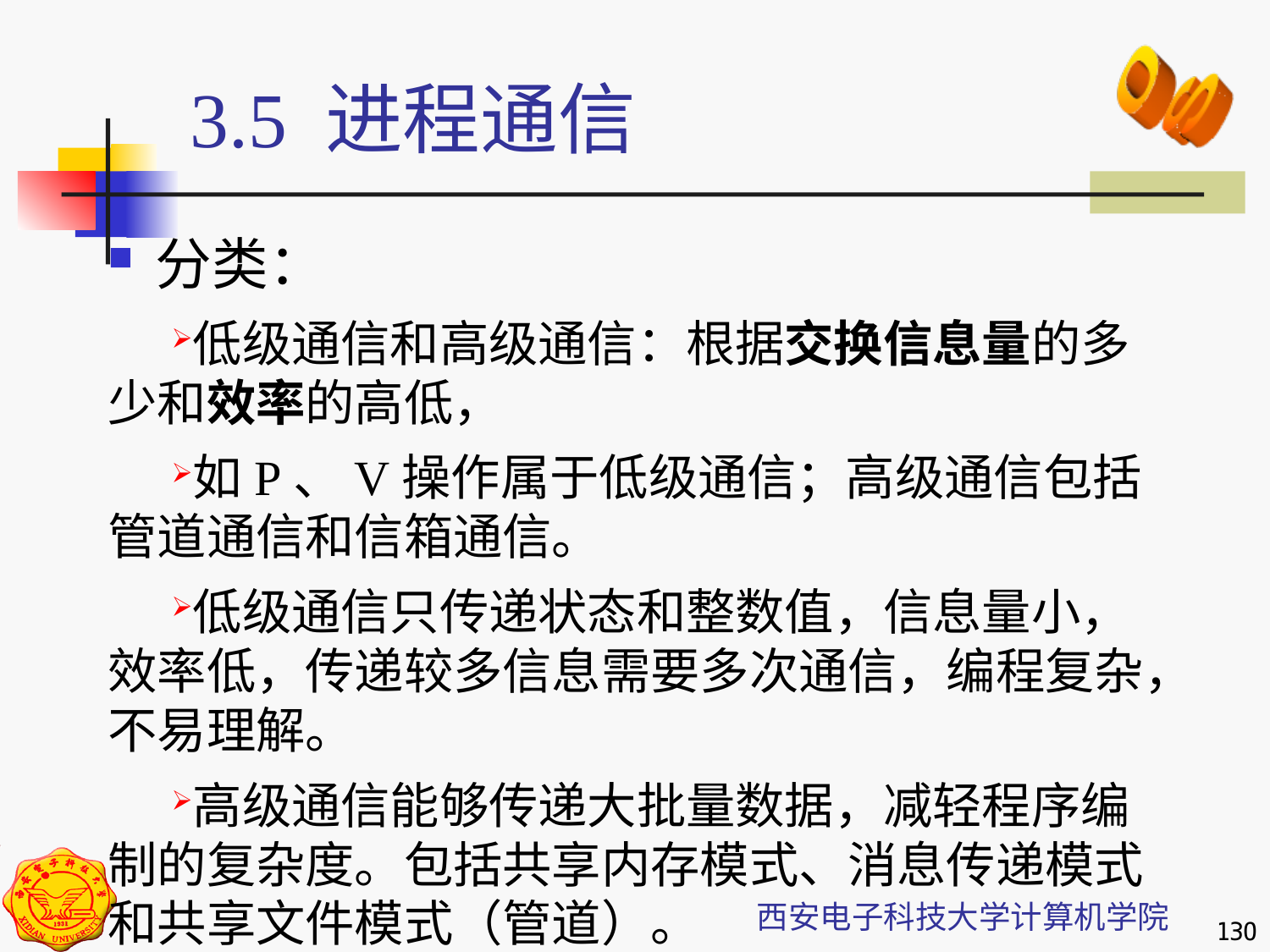

3.5 进程通信
分类：
低级通信和高级通信：根据交换信息量的多少和效率的高低，
如P、V操作属于低级通信；高级通信包括管道通信和信箱通信。
低级通信只传递状态和整数值，信息量小，效率低，传递较多信息需要多次通信，编程复杂，不易理解。
高级通信能够传递大批量数据，减轻程序编制的复杂度。包括共享内存模式、消息传递模式和共享文件模式（管道）。
130